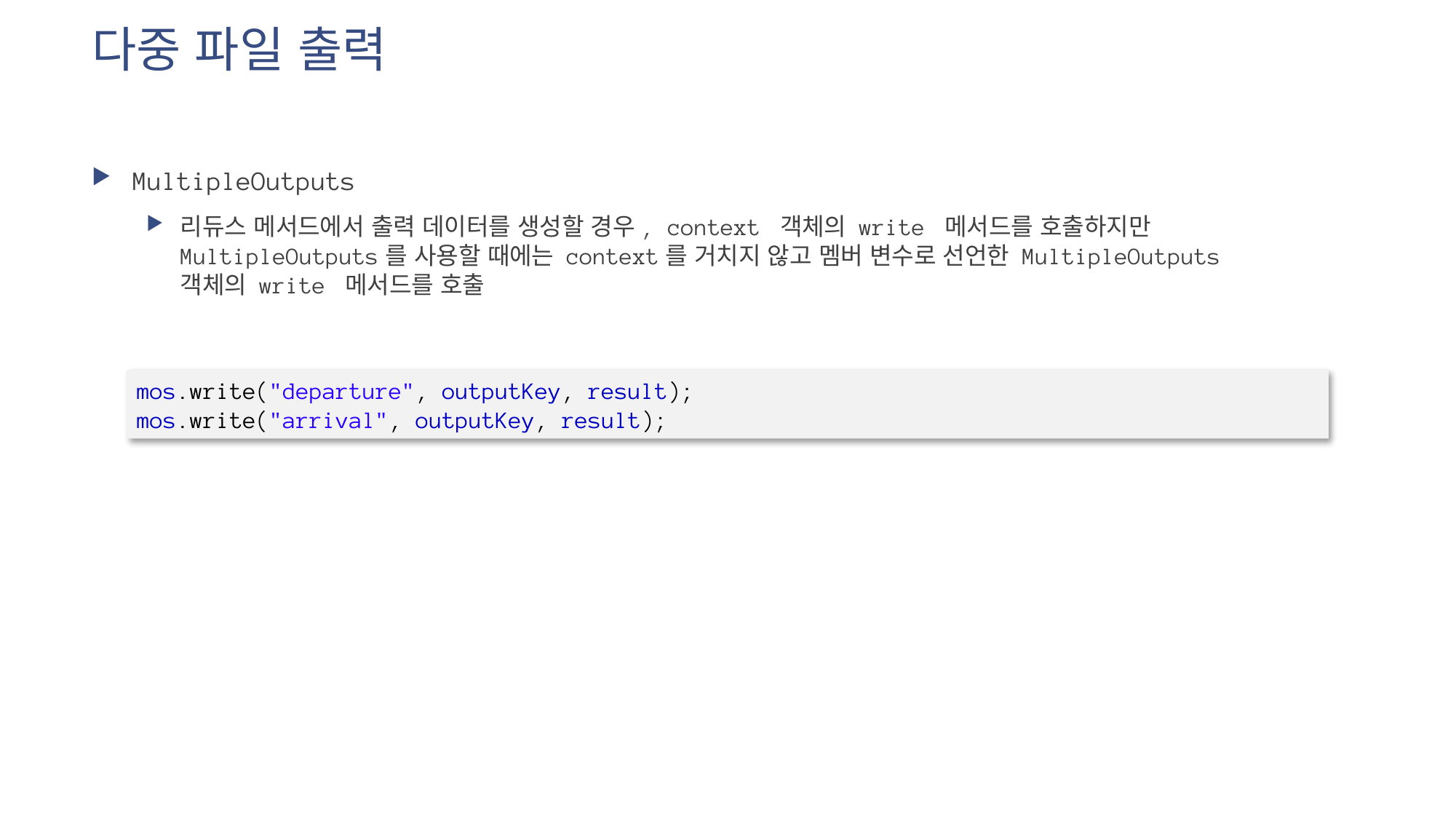

# 다중 파일 출력
MultipleOutputs
리듀스 메서드에서 출력 데이터를 생성할 경우, context 객체의 write 메서드를 호출하지만
MultipleOutputs를 사용할 때에는 context를 거치지 않고 멤버 변수로 선언한 MultipleOutputs 객체의 write 메서드를 호출
mos.write("departure", outputKey, result);
mos.write("arrival", outputKey, result);